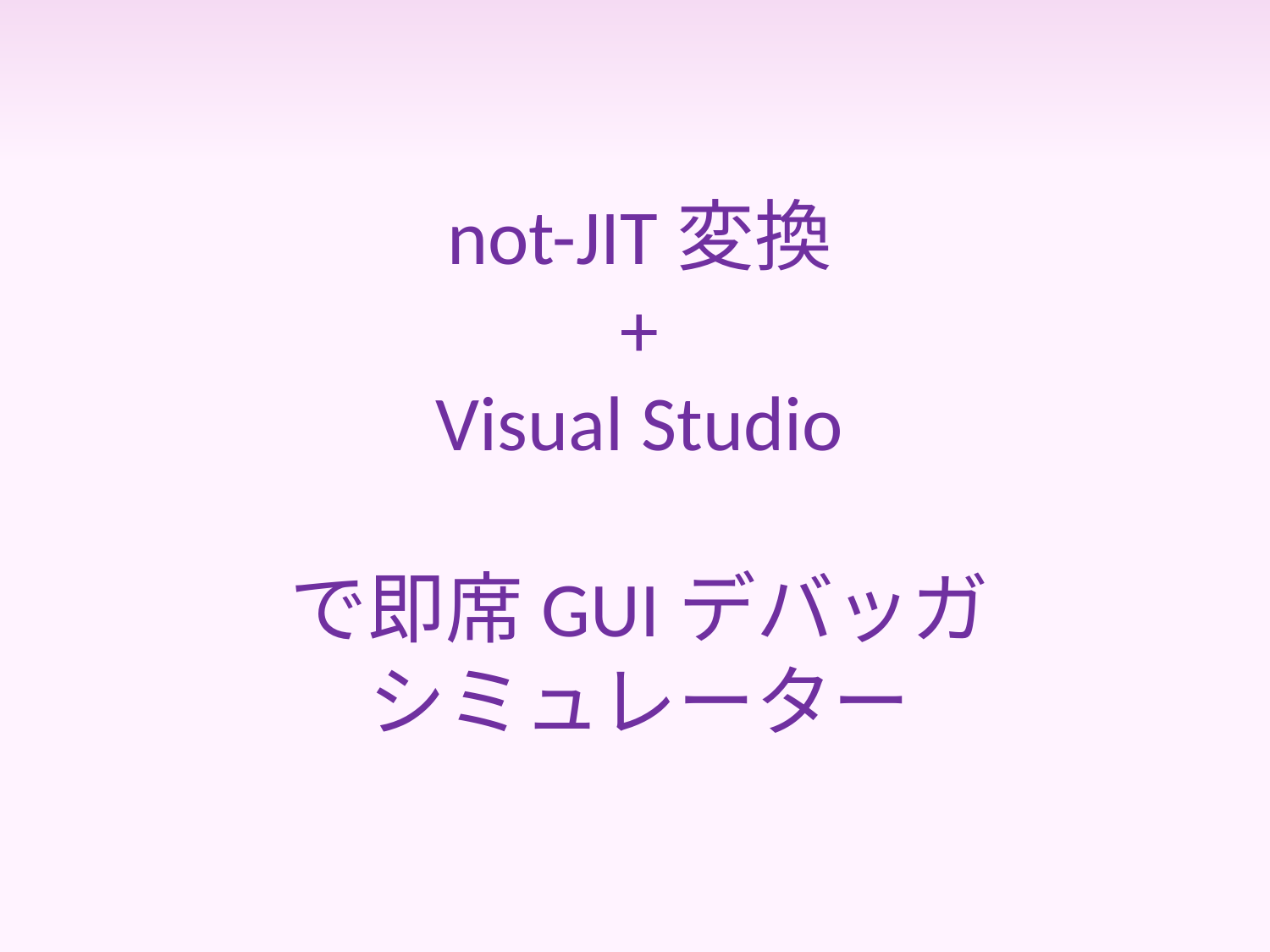

# not-JIT変換 + Visual Studio で即席GUIデバッガ シミュレーター